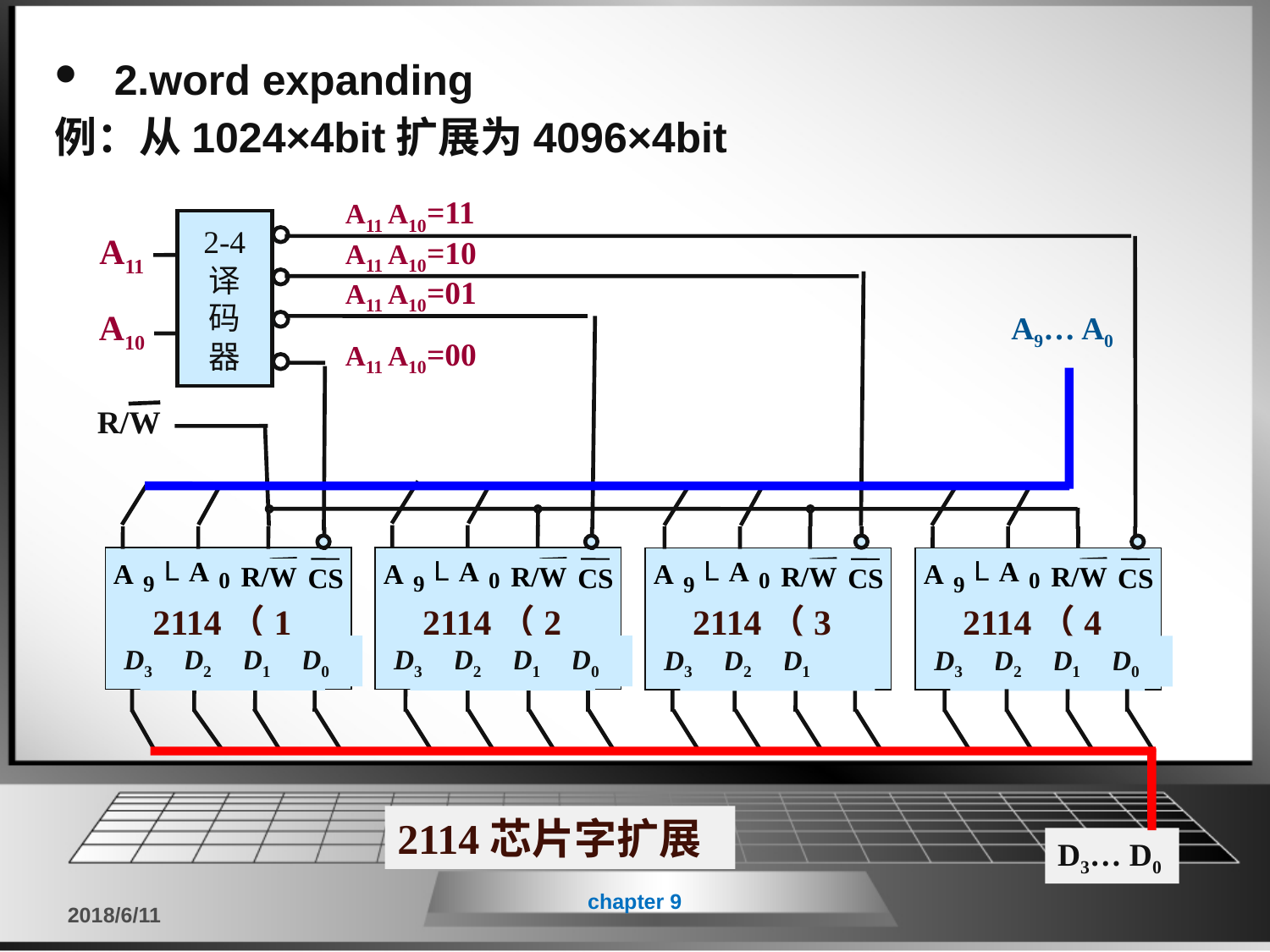

2.word expanding
例：从1024×4bit扩展为4096×4bit
A11 A10=11
2-4
译
码
器
A11
A11 A10=10

A11 A10=01

A10
A9… A0

A11 A10=00

R/W

L
A
A
R/W

CS

0
9
2114（2）
D3
D2
D1
D0

L
A
A
R/W

CS

0
9
2114（1）
D3
D2
D1
D0

L
A
A
R/W

CS

0
9
2114（3）
D3
D2
D1

L
A
A
R/W

CS

0
9
2114（4）
D3
D2
D1
D0

D0

2114芯片字扩展
D3… D0
chapter 9
2018/6/11